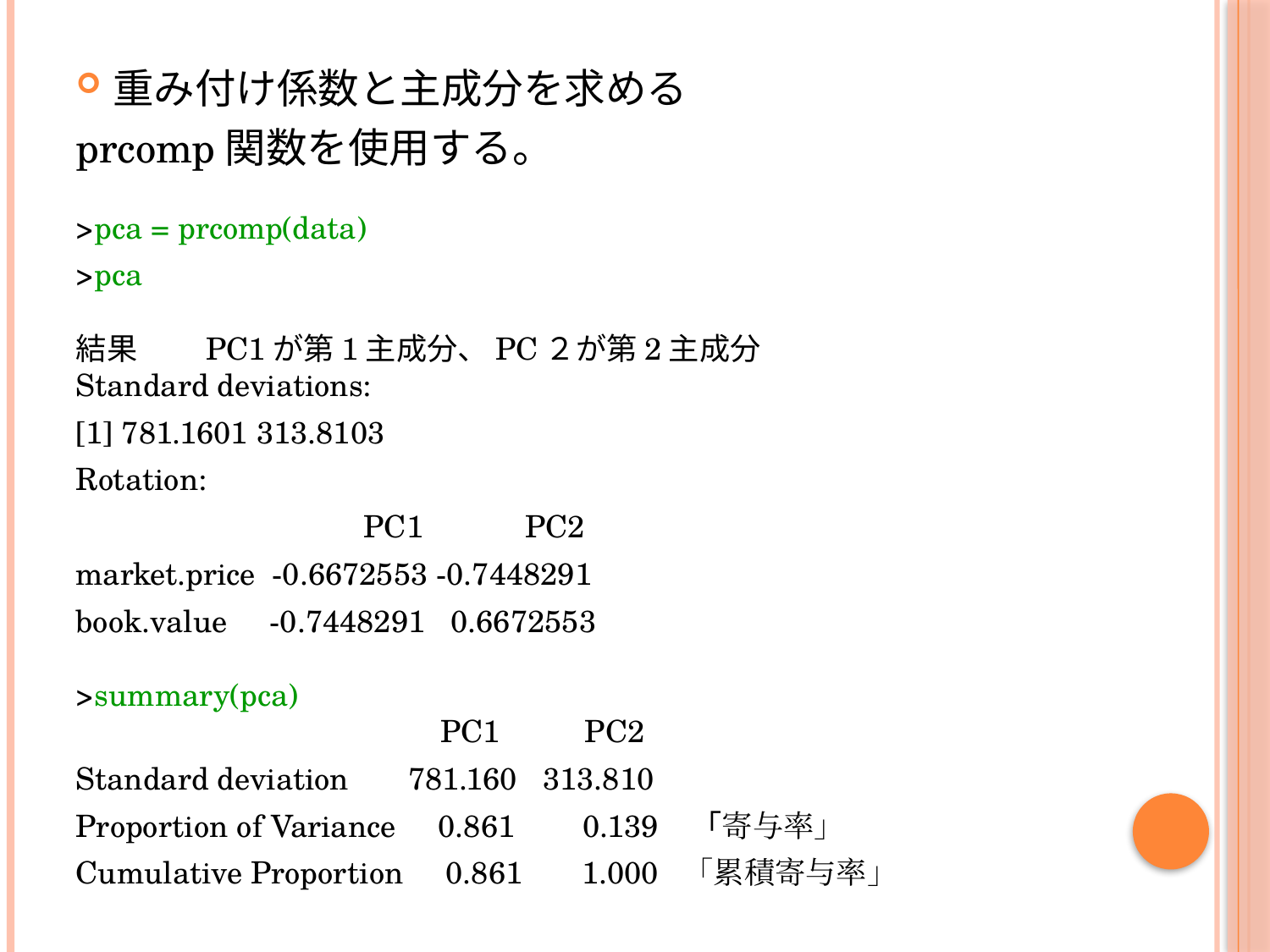

重み付け係数と主成分を求める
prcomp関数を使用する。
>pca = prcomp(data)
>pca
結果　　PC1が第1主成分、PC２が第2主成分
Standard deviations:
[1] 781.1601 313.8103
Rotation:
                                  PC1            PC2
market.price  -0.6672553 -0.7448291
book.value     -0.7448291   0.6672553
>summary(pca)
                                           PC1          PC2
Standard deviation       781.160   313.810
Proportion of Variance     0.861        0.139   「寄与率」
Cumulative Proportion     0.861       1.000  「累積寄与率」